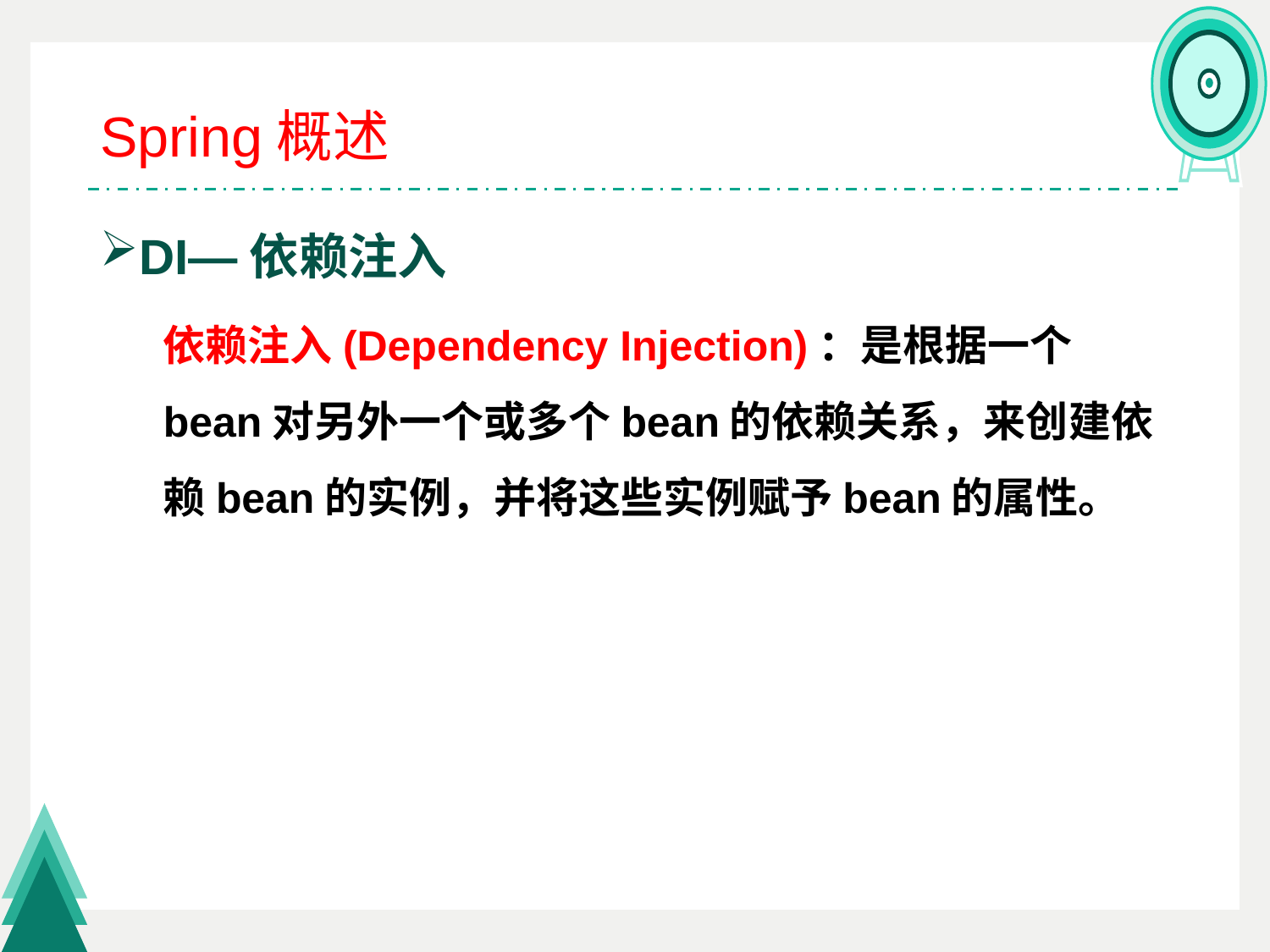

# Spring概述
DI—依赖注入
依赖注入(Dependency Injection)：是根据一个bean对另外一个或多个bean的依赖关系，来创建依赖bean的实例，并将这些实例赋予bean的属性。